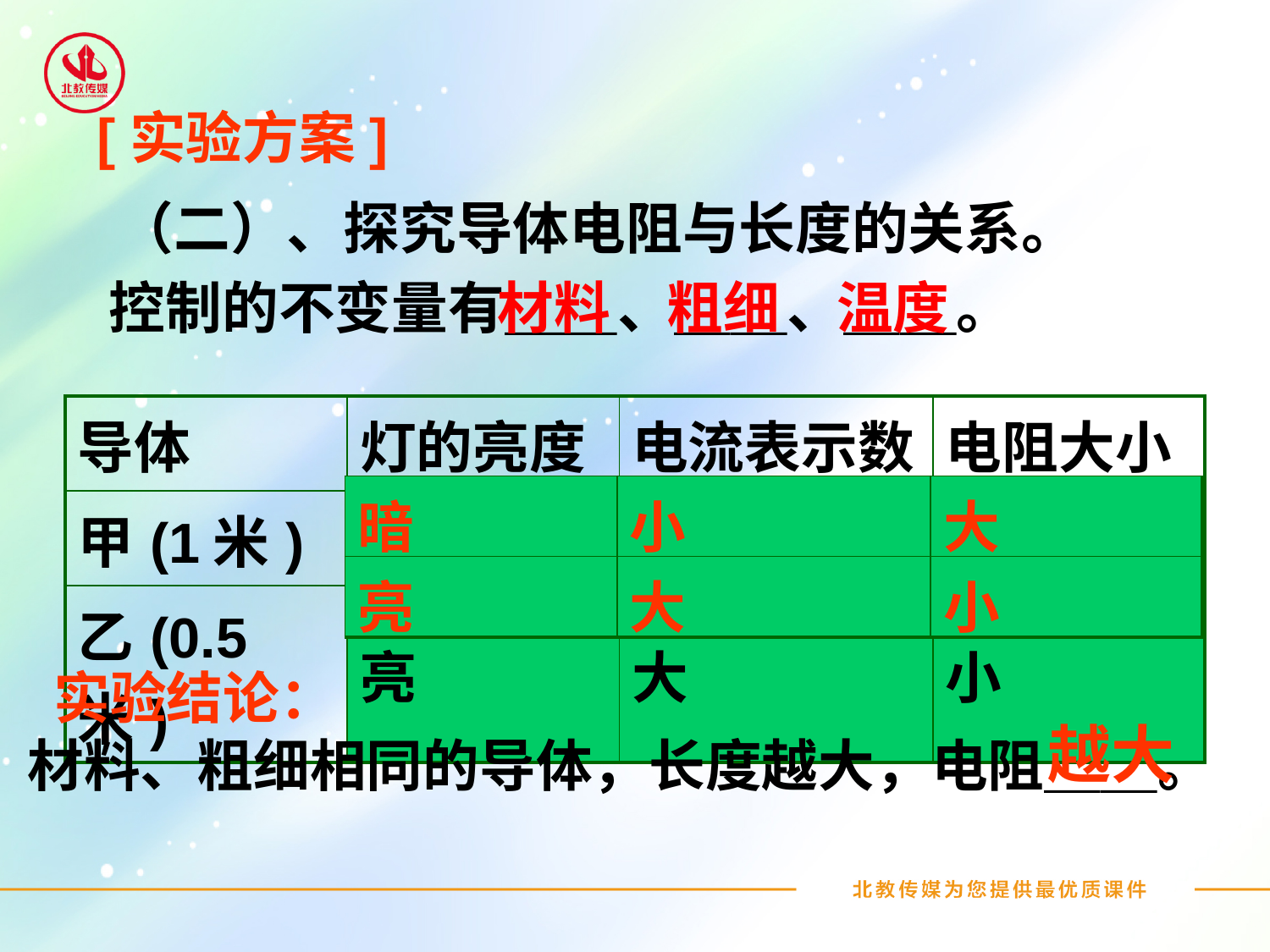

[实验方案]
（二）、探究导体电阻与长度的关系。
控制的不变量有＿＿、＿＿、＿＿。
材料　粗细　温度
| 导体 | 灯的亮度 | 电流表示数 | 电阻大小 |
| --- | --- | --- | --- |
| 甲(1米) | 暗 | 小 | 大 |
| 乙(0.5米) | 亮 | 大 | 小 |
| 暗 | 小 | 大 |
| --- | --- | --- |
| 亮 | 大 | 小 |
 实验结论：
材料、粗细相同的导体，长度越大，电阻＿＿。
越大